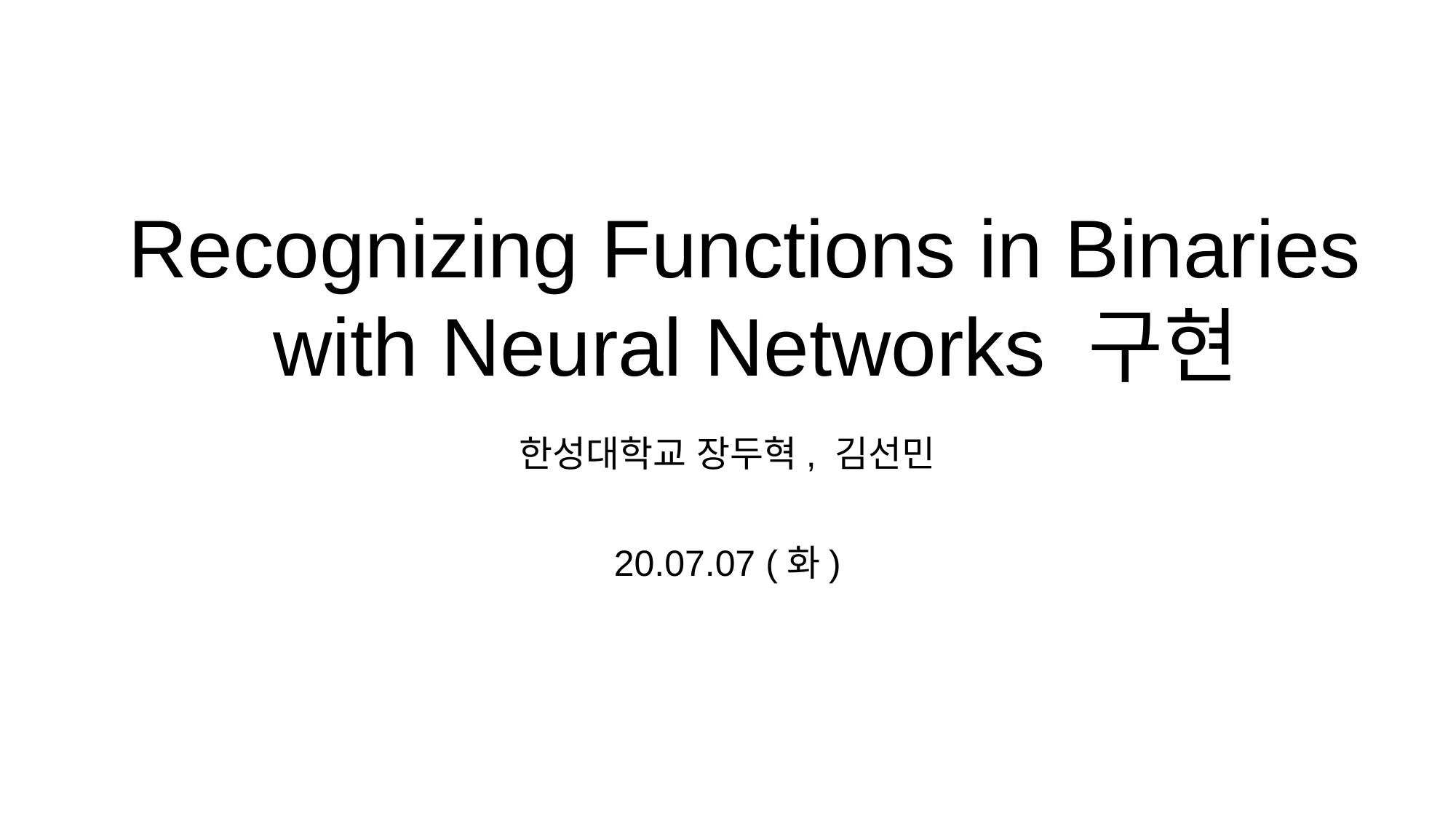

Recognizing Functions in Binaries
with Neural Networks 구현
한성대학교 장두혁, 김선민

20.07.07 (화)